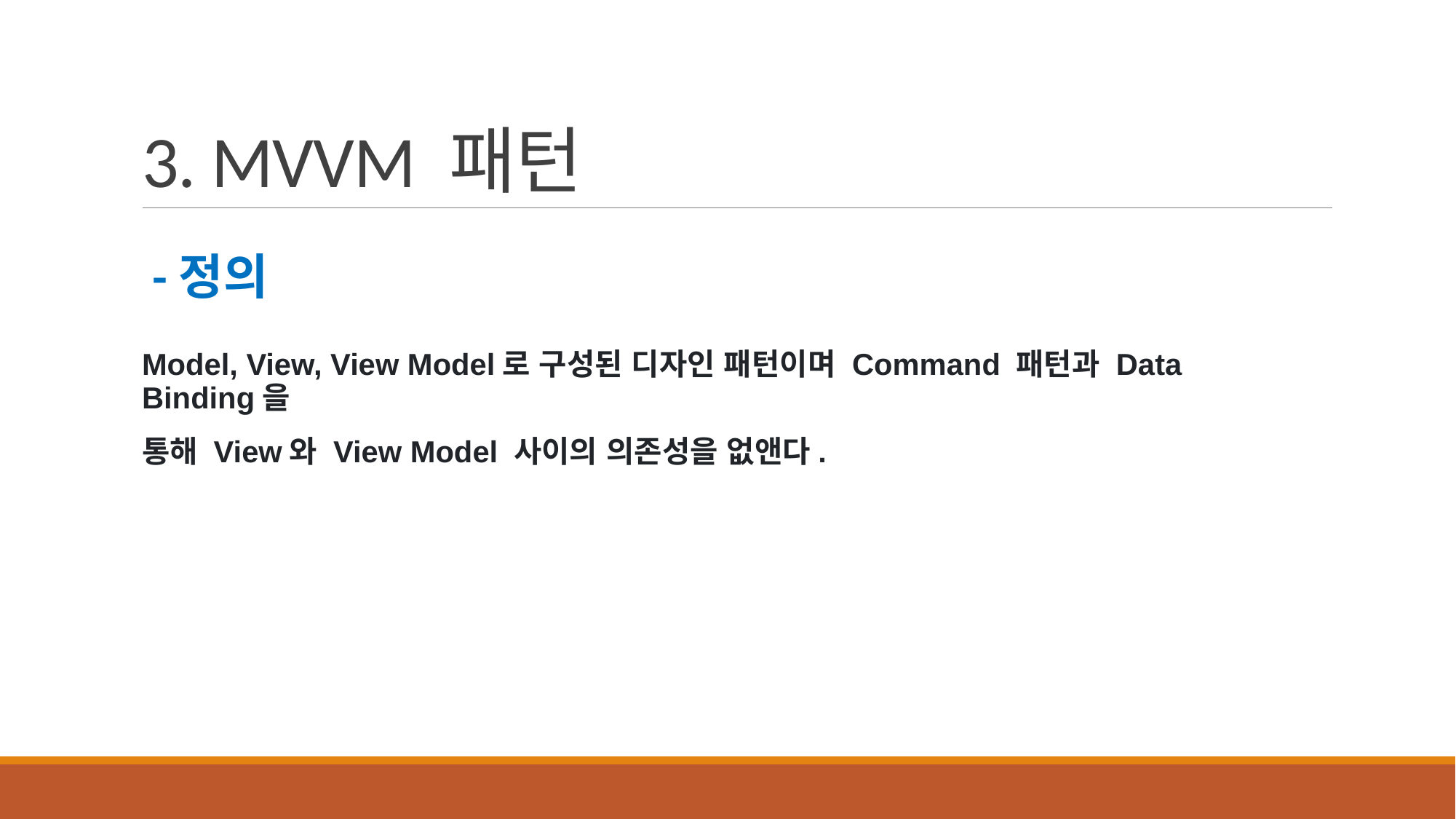

# 3. MVVM 패턴
-정의
Model, View, View Model로 구성된 디자인 패턴이며 Command 패턴과 Data Binding을
통해 View와 View Model 사이의 의존성을 없앤다.